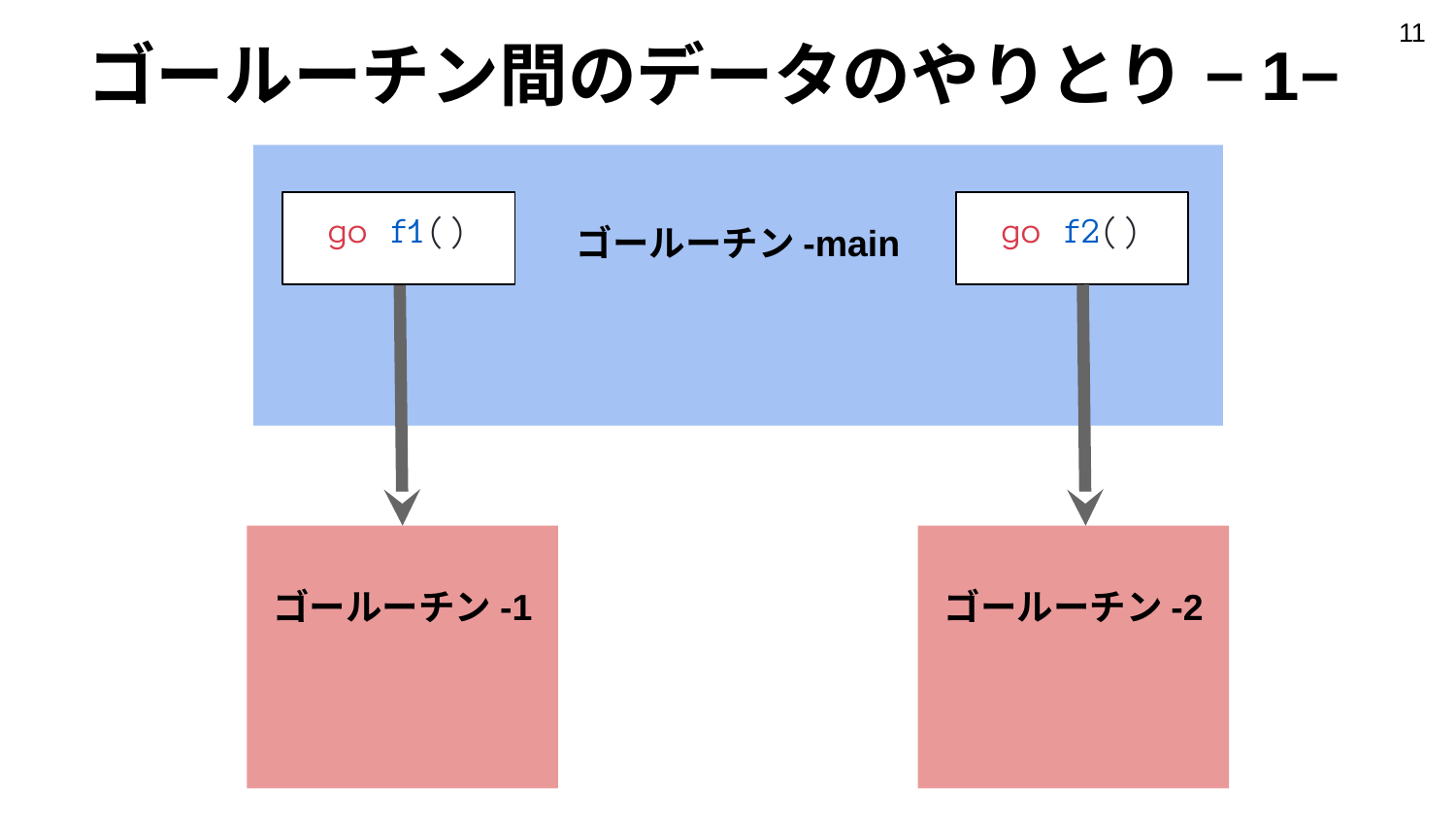

11
# ゴールーチン間のデータのやりとり −1−
ゴールーチン-main

go f1()
go f2()

ゴールーチン-1

ゴールーチン-2